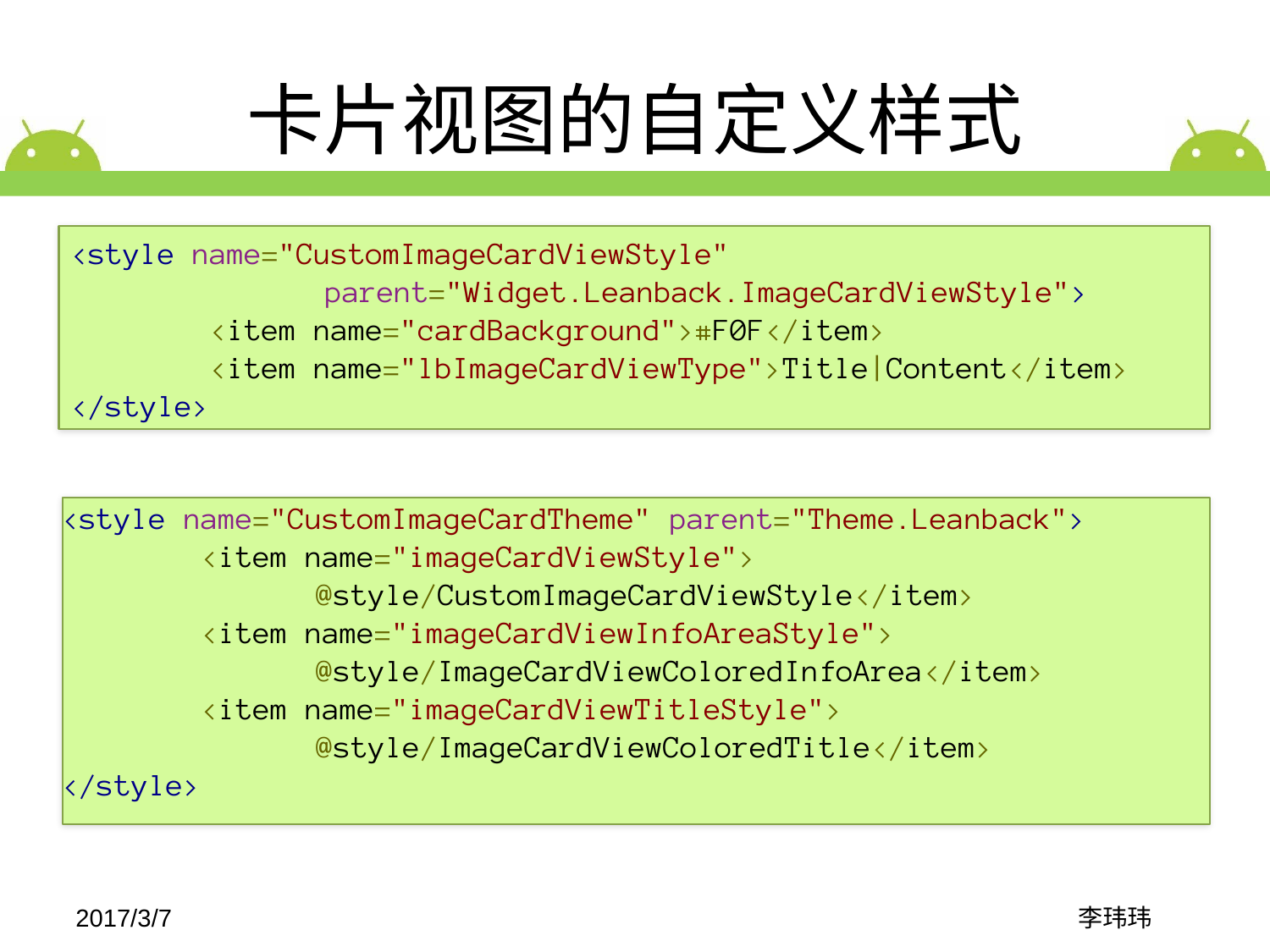

# 卡片视图的自定义样式
<style name="CustomImageCardViewStyle"
		parent="Widget.Leanback.ImageCardViewStyle">
        <item name="cardBackground">#F0F</item>
        <item name="lbImageCardViewType">Title|Content</item>
</style>

<style name="CustomImageCardTheme" parent="Theme.Leanback">
        <item name="imageCardViewStyle">
		@style/CustomImageCardViewStyle</item>
        <item name="imageCardViewInfoAreaStyle">
		@style/ImageCardViewColoredInfoArea</item>
        <item name="imageCardViewTitleStyle">
		@style/ImageCardViewColoredTitle</item>
</style>